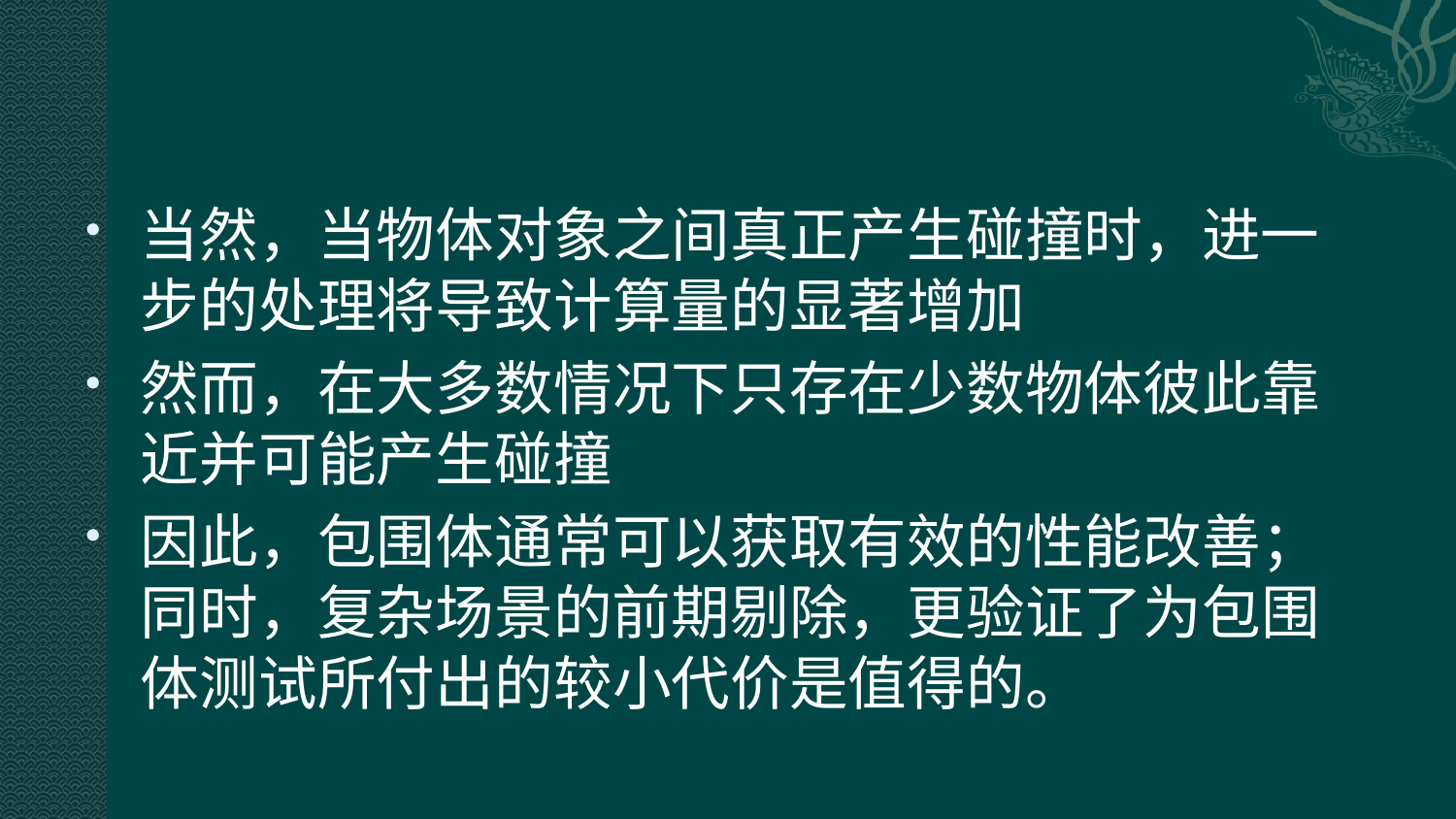

#
当然，当物体对象之间真正产生碰撞时，进一步的处理将导致计算量的显著增加
然而，在大多数情况下只存在少数物体彼此靠近并可能产生碰撞
因此，包围体通常可以获取有效的性能改善；同时，复杂场景的前期剔除，更验证了为包围体测试所付出的较小代价是值得的。